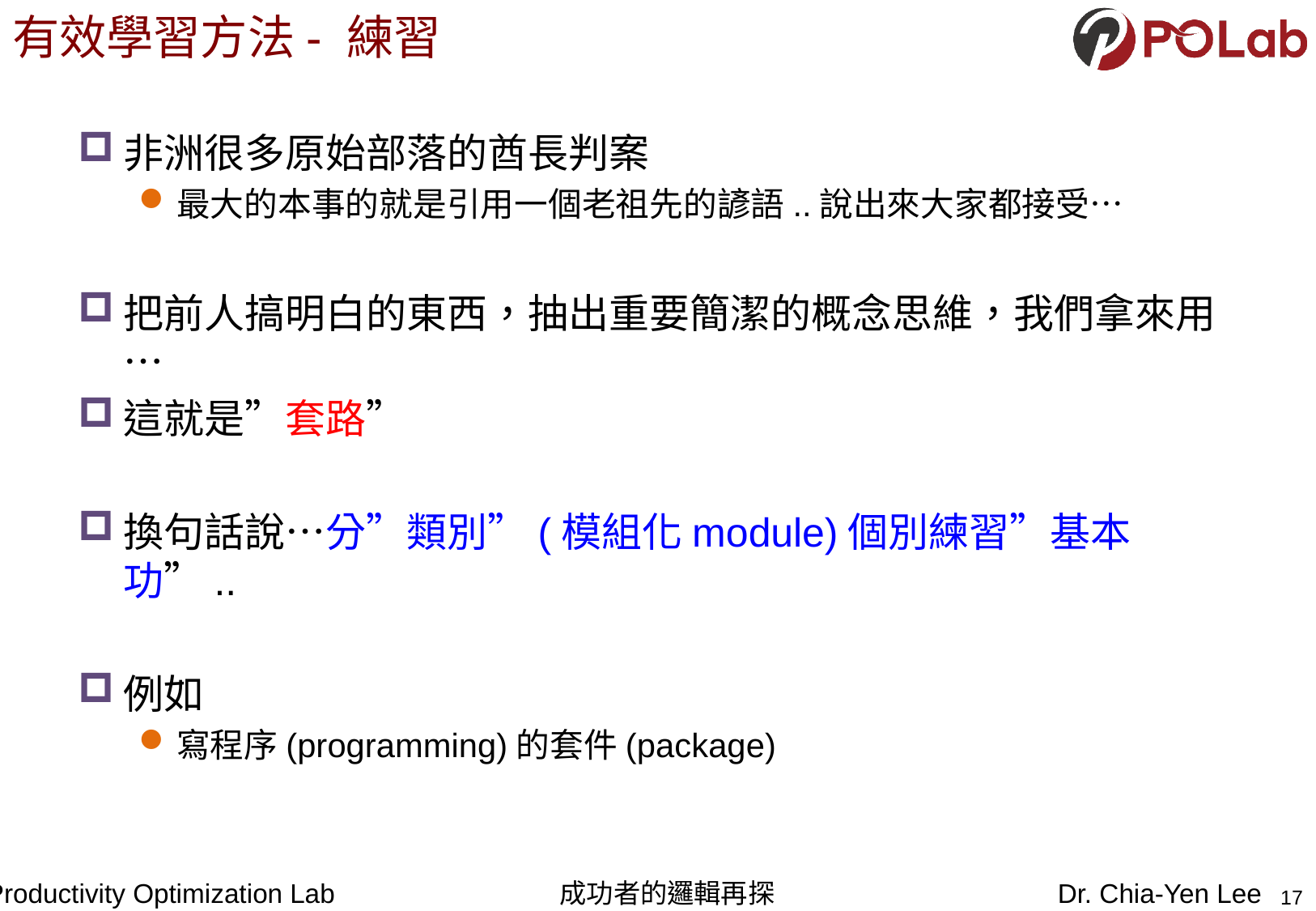

# 有效學習方法- 練習
非洲很多原始部落的酋長判案
最大的本事的就是引用一個老祖先的諺語..說出來大家都接受…

把前人搞明白的東西，抽出重要簡潔的概念思維，我們拿來用…
這就是”套路”

換句話說…分”類別”(模組化module)個別練習”基本功”..

例如
寫程序(programming)的套件(package)
17